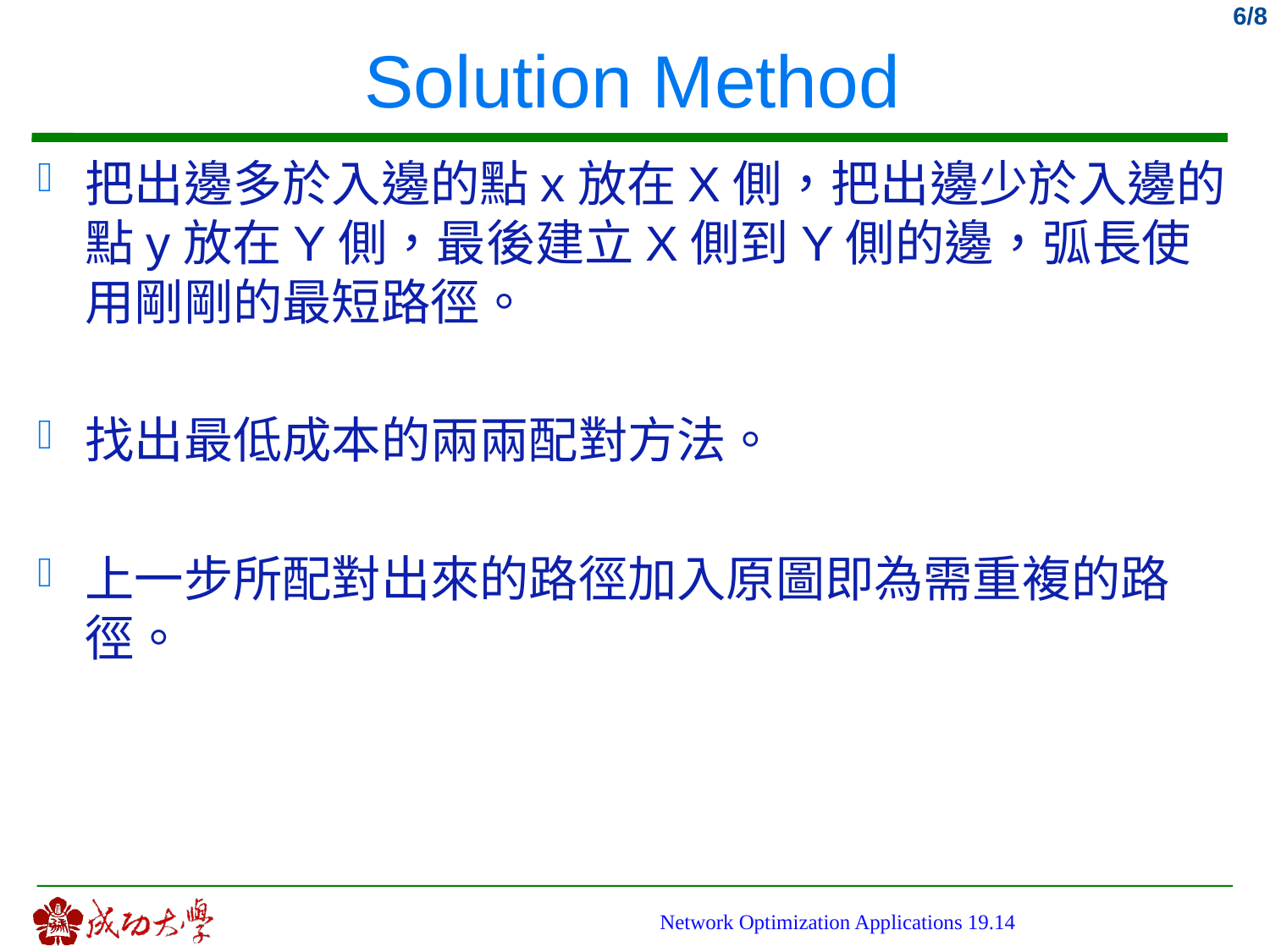

# Solution Method
把出邊多於入邊的點x放在X側，把出邊少於入邊的點y放在Y側，最後建立X側到Y側的邊，弧長使用剛剛的最短路徑。

找出最低成本的兩兩配對方法。

上一步所配對出來的路徑加入原圖即為需重複的路徑。

Network Optimization Applications 19.14